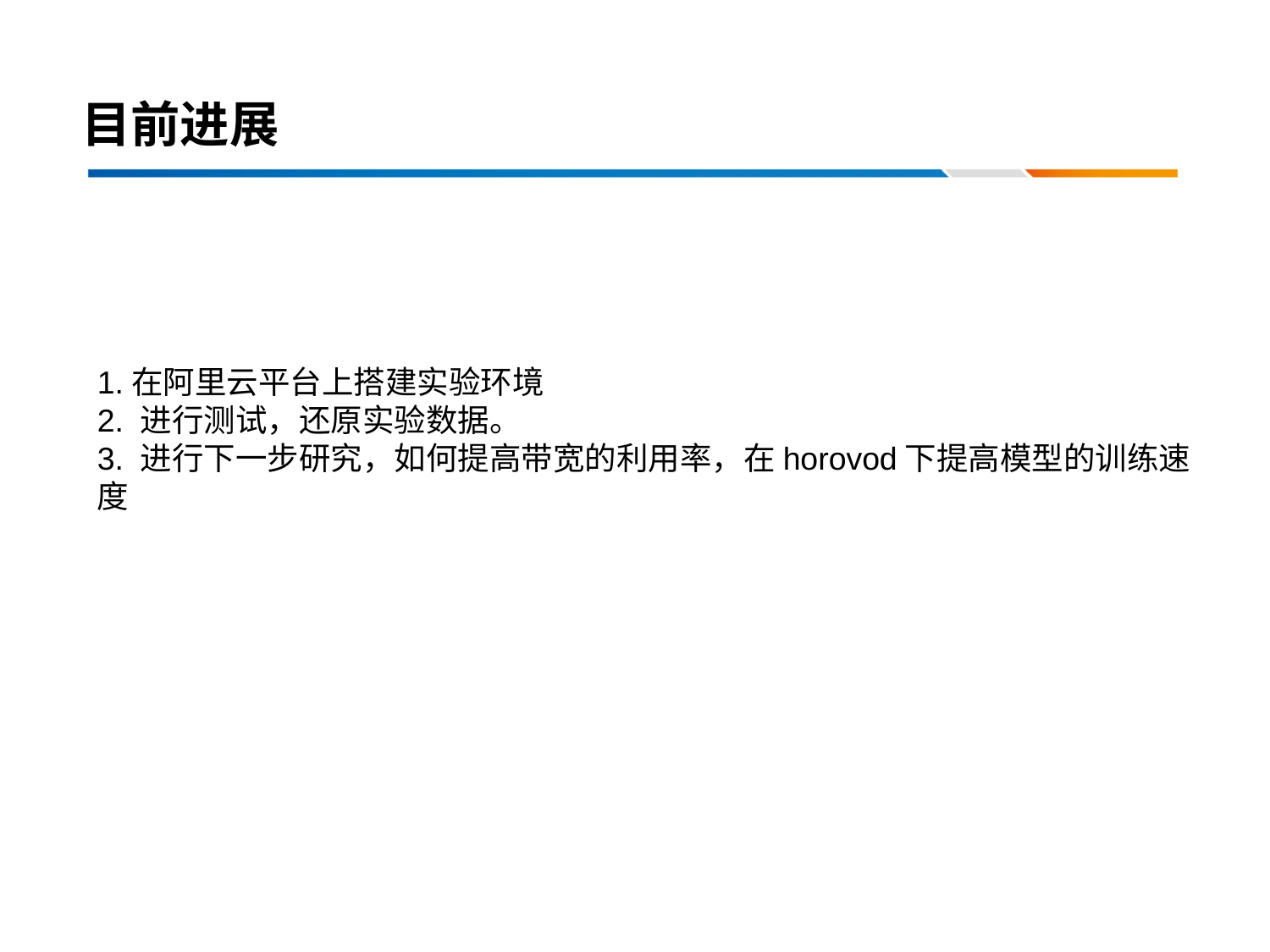

# 目前进展
1.在阿里云平台上搭建实验环境
2. 进行测试，还原实验数据。
3. 进行下一步研究，如何提高带宽的利用率，在horovod下提高模型的训练速度